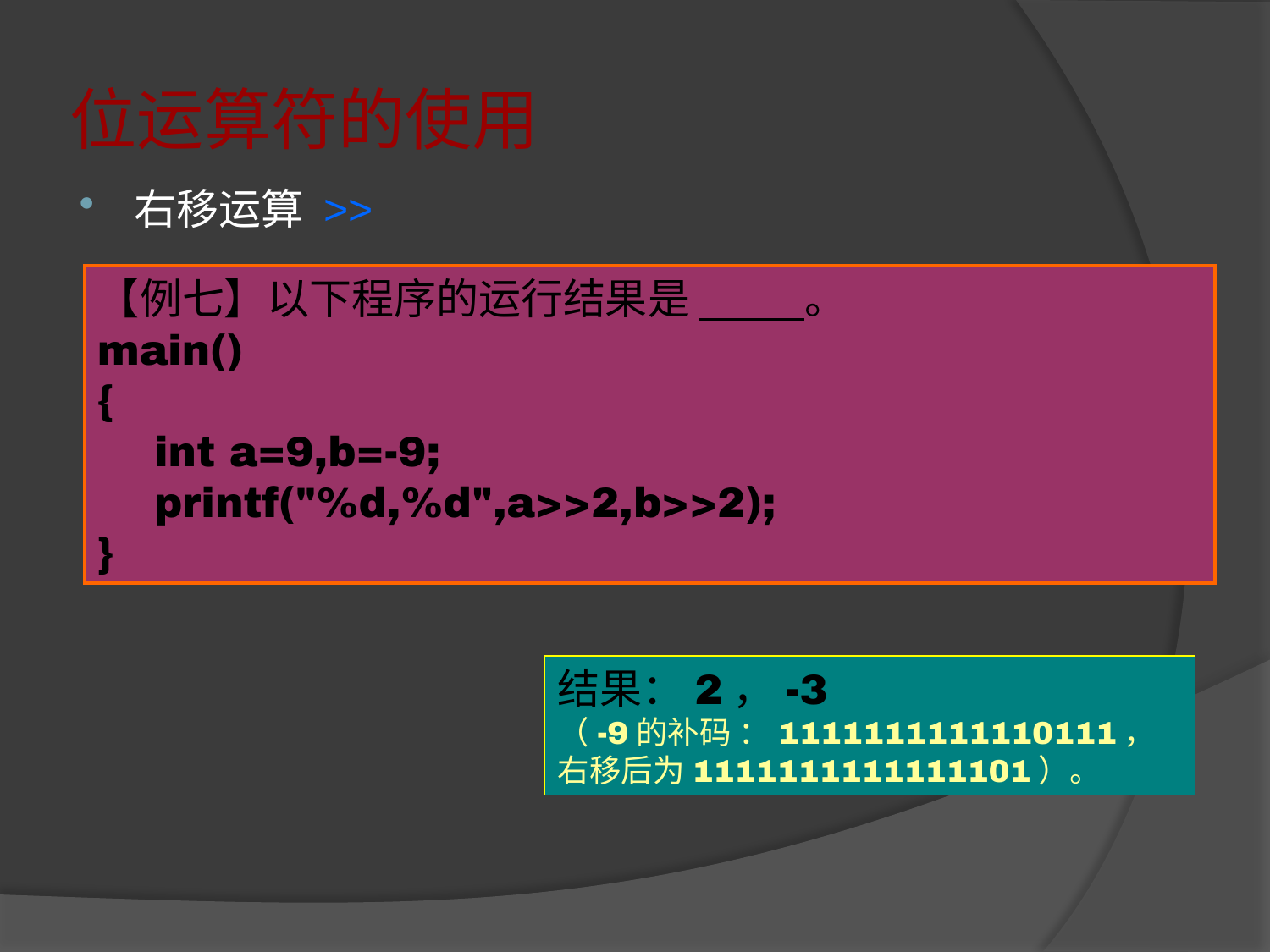

# 位运算符的使用
右移运算 >>

【例七】以下程序的运行结果是            。
main()
{
    int a=9,b=-9;
    printf("%d,%d",a>>2,b>>2);
}
结果：2，-3
（-9的补码 ：1111111111110111，
右移后为1111111111111101）。